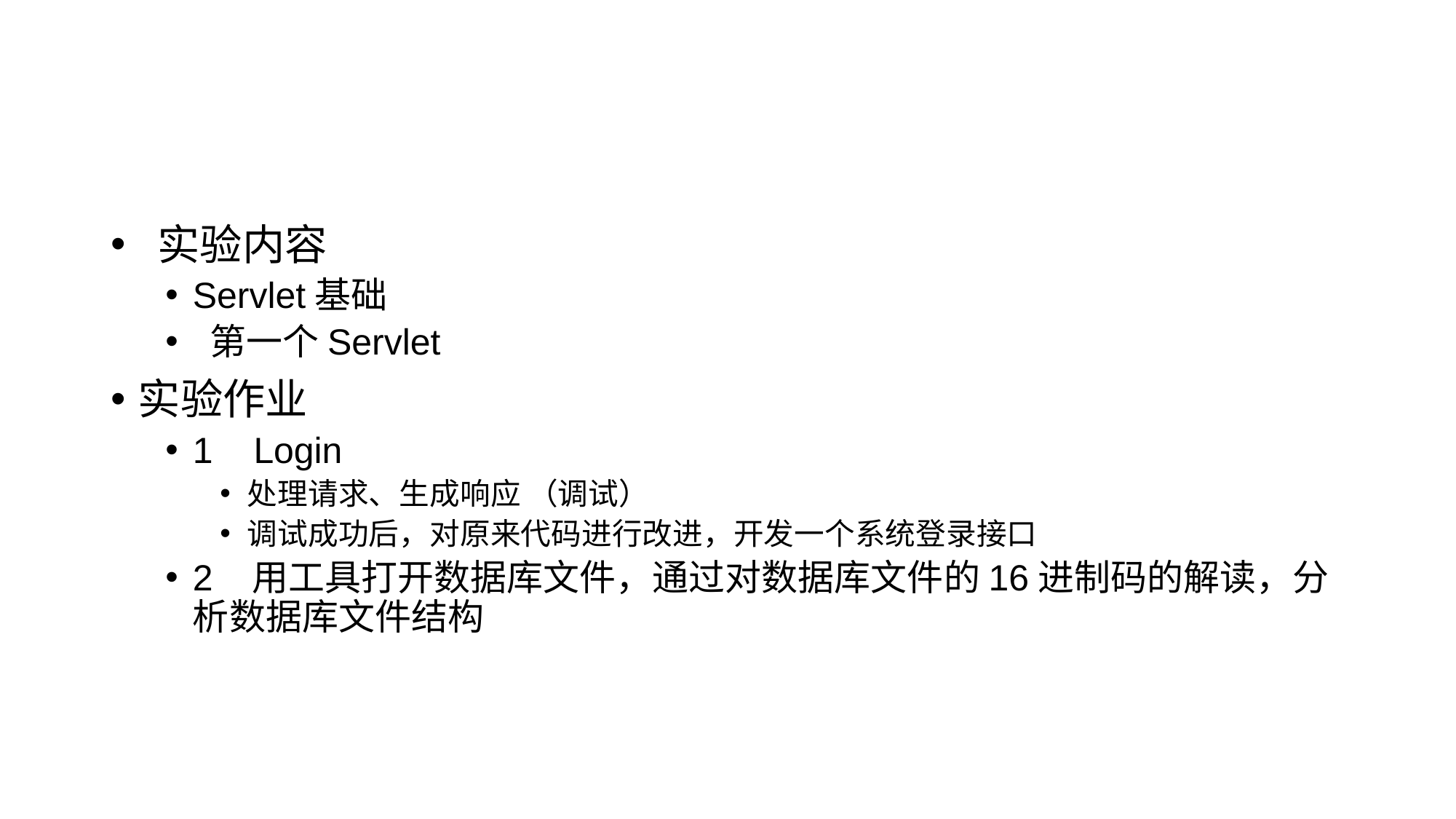

#
 实验内容
Servlet基础
 第一个Servlet
实验作业
1    Login
处理请求、生成响应 （调试）
调试成功后，对原来代码进行改进，开发一个系统登录接口
2   用工具打开数据库文件，通过对数据库文件的16进制码的解读，分析数据库文件结构